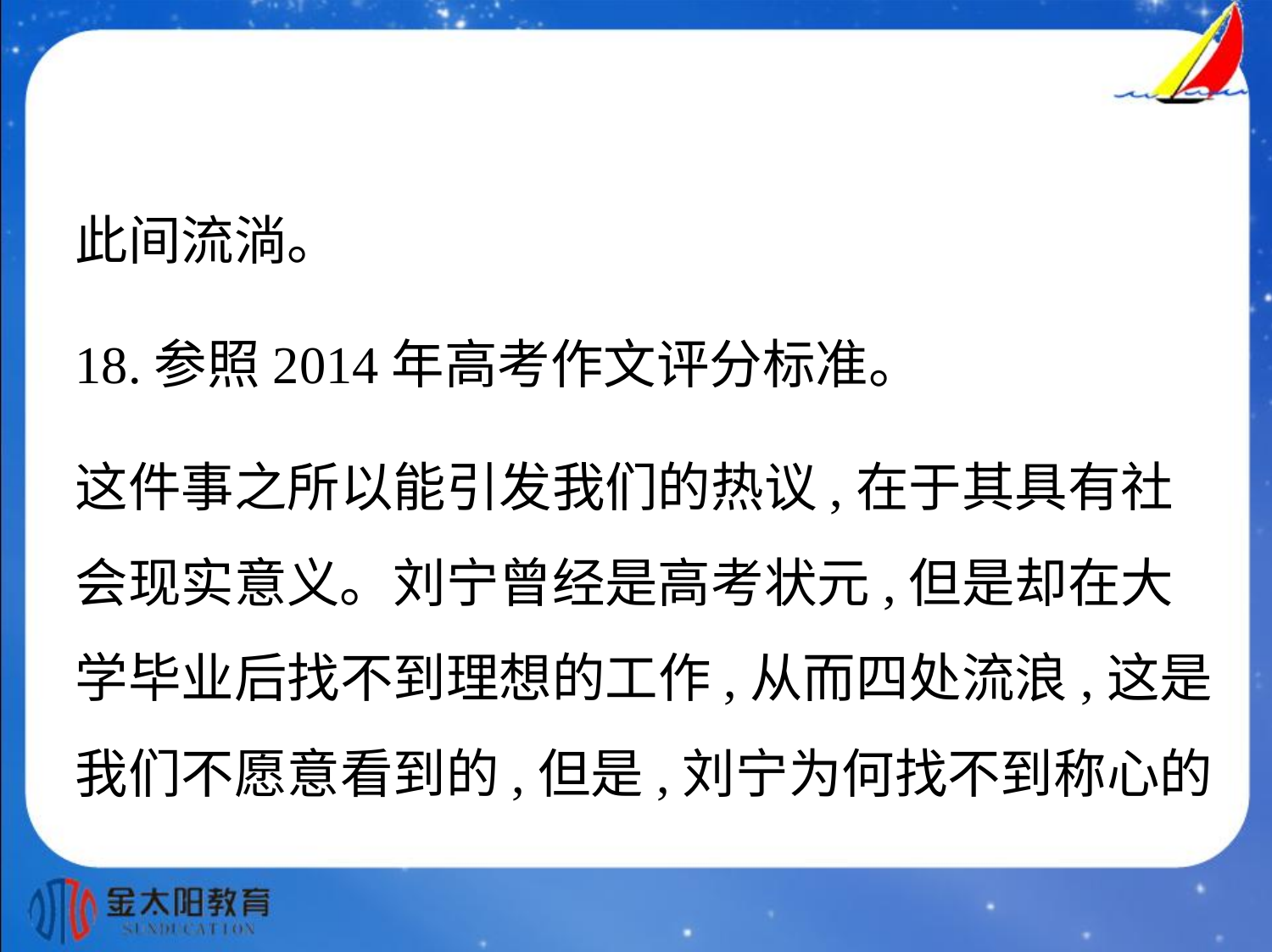

此间流淌。
18.参照2014年高考作文评分标准。
这件事之所以能引发我们的热议,在于其具有社
会现实意义。刘宁曾经是高考状元,但是却在大
学毕业后找不到理想的工作,从而四处流浪,这是
我们不愿意看到的,但是,刘宁为何找不到称心的